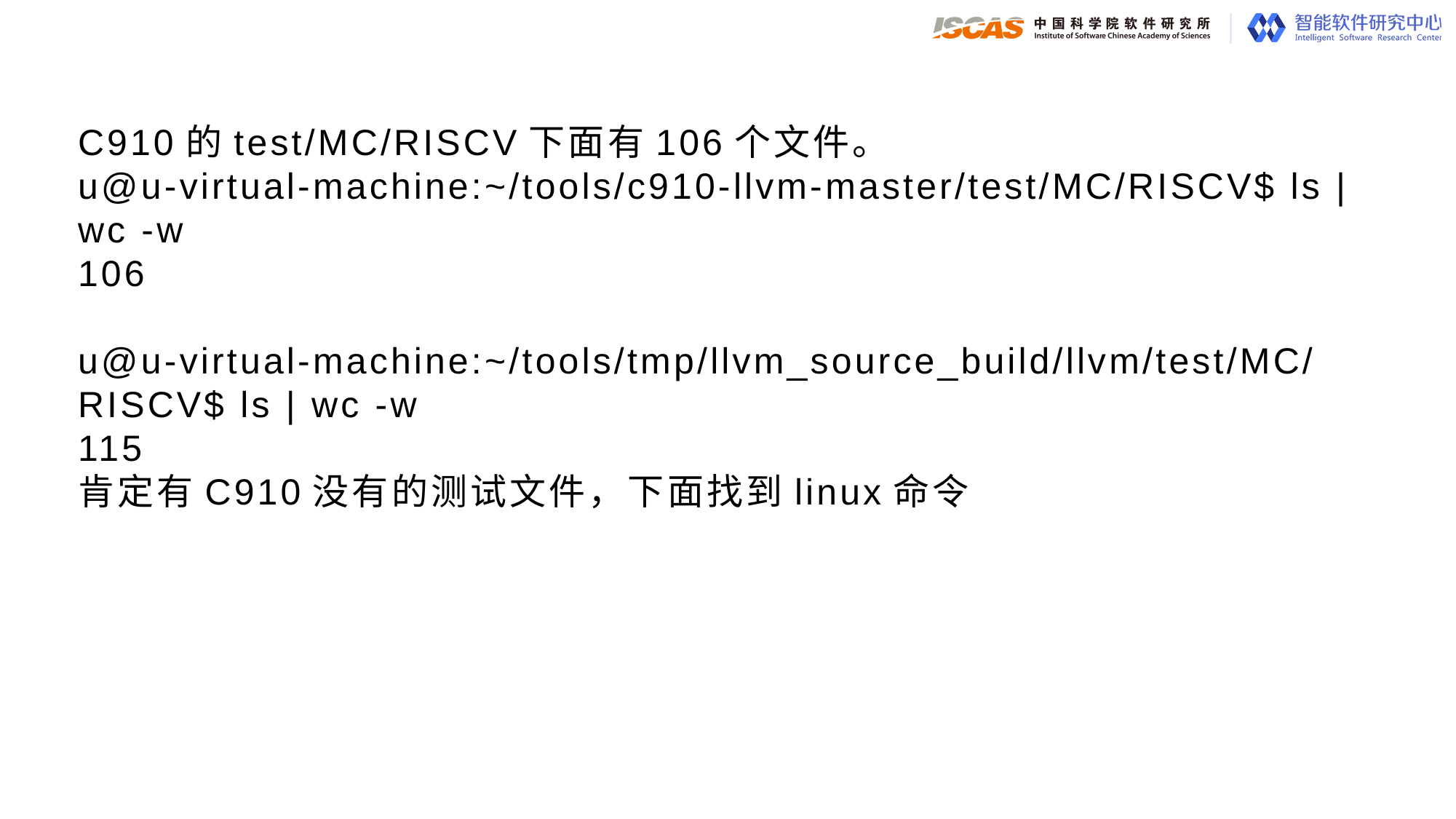

C910的test/MC/RISCV下面有106个文件。
u@u-virtual-machine:~/tools/c910-llvm-master/test/MC/RISCV$ ls | wc -w
106

u@u-virtual-machine:~/tools/tmp/llvm_source_build/llvm/test/MC/RISCV$ ls | wc -w
115
肯定有C910没有的测试文件，下面找到linux命令